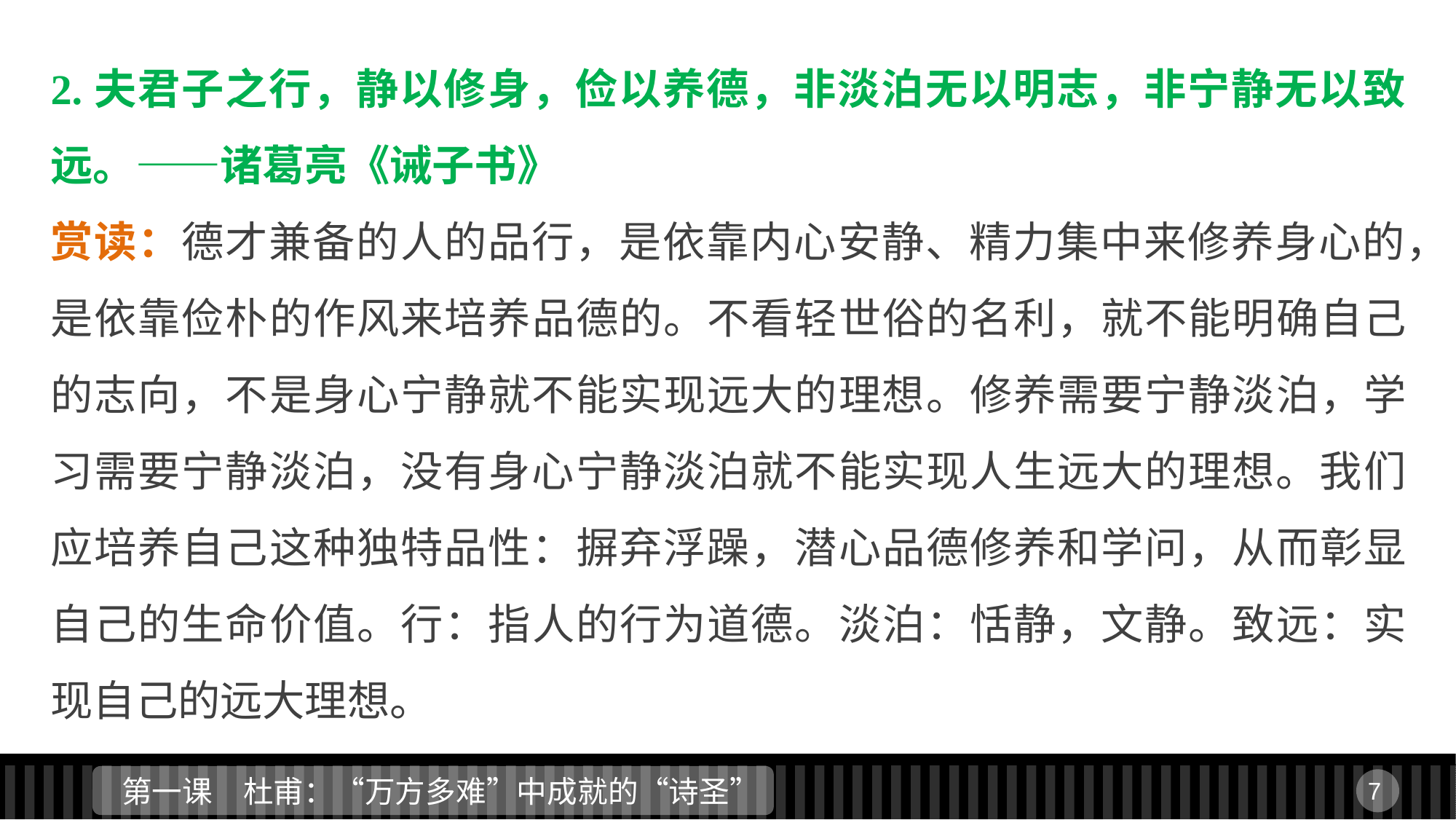

2.夫君子之行，静以修身，俭以养德，非淡泊无以明志，非宁静无以致远。——诸葛亮《诫子书》
赏读：德才兼备的人的品行，是依靠内心安静、精力集中来修养身心的，是依靠俭朴的作风来培养品德的。不看轻世俗的名利，就不能明确自己的志向，不是身心宁静就不能实现远大的理想。修养需要宁静淡泊，学习需要宁静淡泊，没有身心宁静淡泊就不能实现人生远大的理想。我们应培养自己这种独特品性：摒弃浮躁，潜心品德修养和学问，从而彰显自己的生命价值。行：指人的行为道德。淡泊：恬静，文静。致远：实现自己的远大理想。